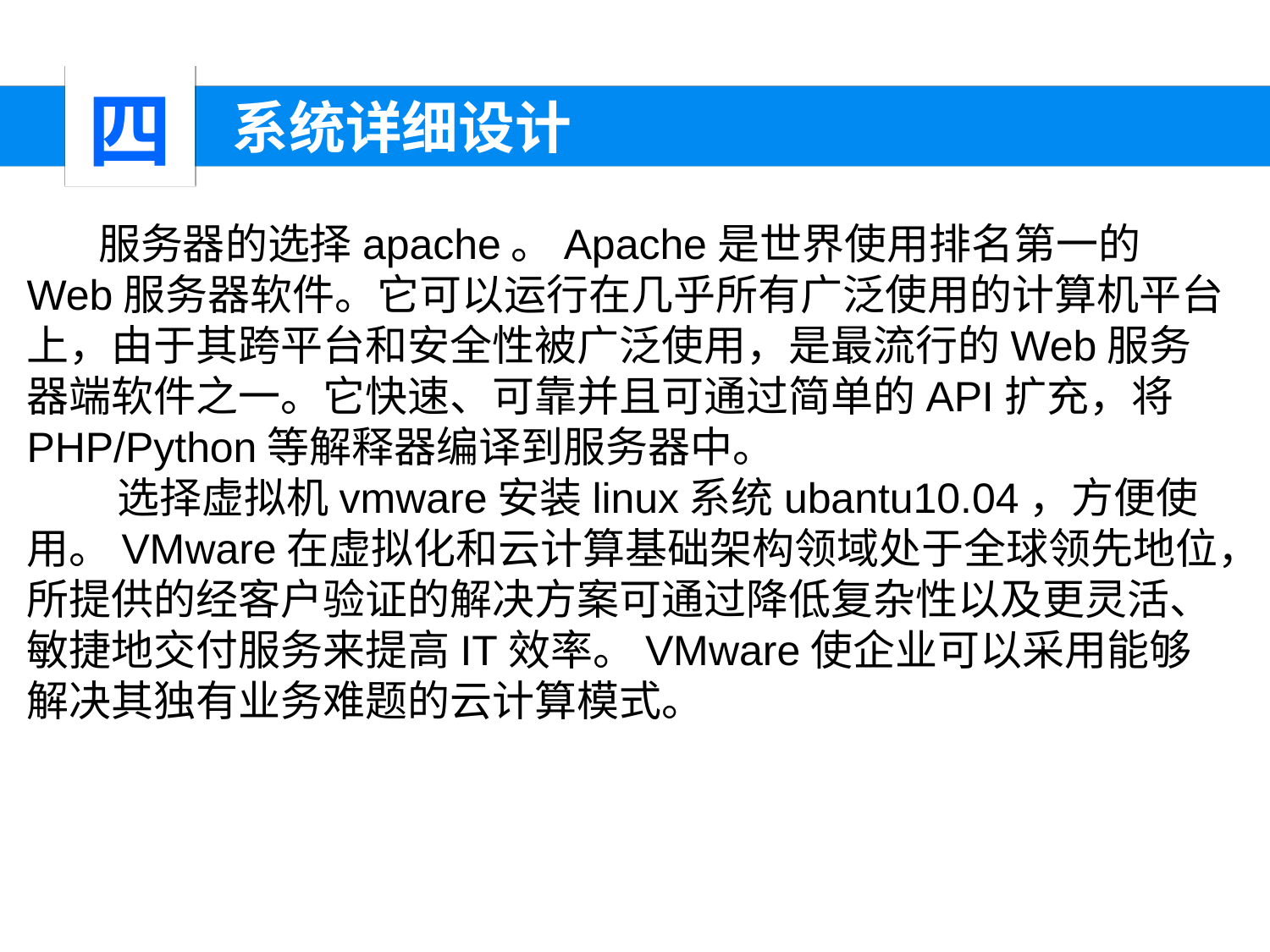

四
                系统详细设计
  服务器的选择apache。Apache是世界使用排名第一的Web服务器软件。它可以运行在几乎所有广泛使用的计算机平台上，由于其跨平台和安全性被广泛使用，是最流行的Web服务器端软件之一。它快速、可靠并且可通过简单的API扩充，将PHP/Python等解释器编译到服务器中。
    选择虚拟机vmware安装linux系统ubantu10.04，方便使用。VMware在虚拟化和云计算基础架构领域处于全球领先地位，所提供的经客户验证的解决方案可通过降低复杂性以及更灵活、敏捷地交付服务来提高IT效率。VMware使企业可以采用能够解决其独有业务难题的云计算模式。